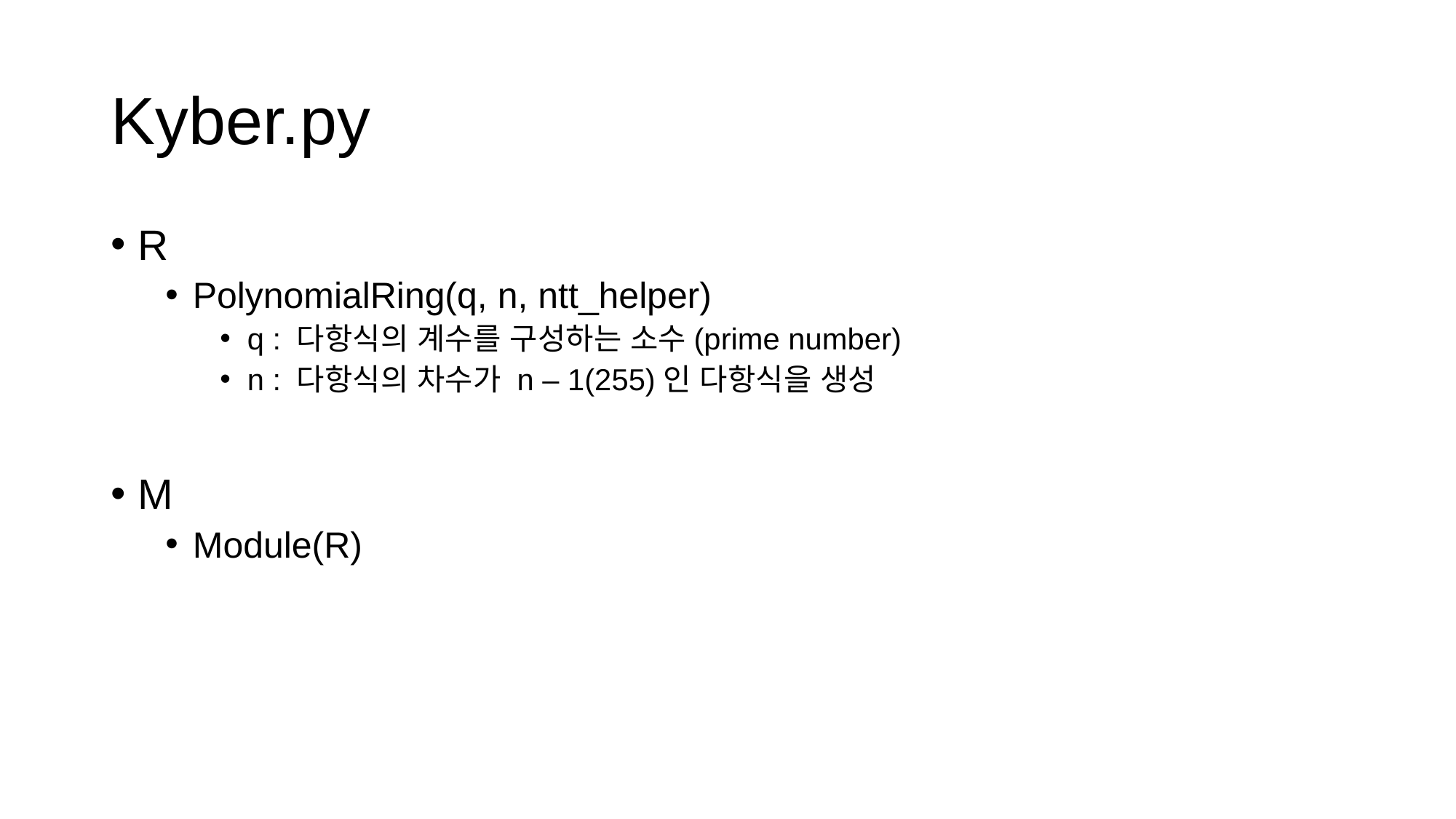

# Kyber.py
R
PolynomialRing(q, n, ntt_helper)
q : 다항식의 계수를 구성하는 소수(prime number)
n : 다항식의 차수가 n – 1(255)인 다항식을 생성

M
Module(R)